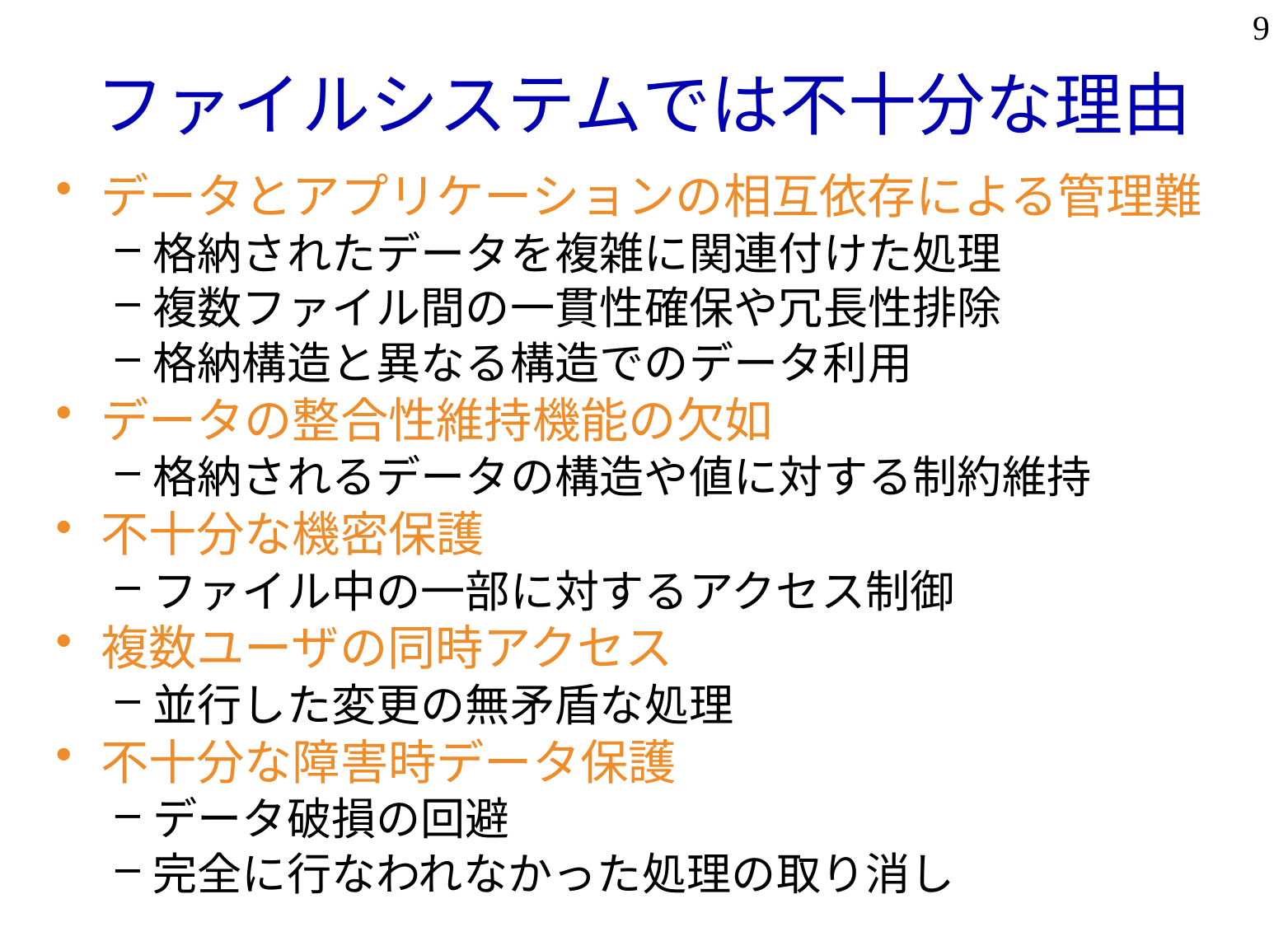

9
# ファイルシステムでは不十分な理由
データとアプリケーションの相互依存による管理難
格納されたデータを複雑に関連付けた処理
複数ファイル間の一貫性確保や冗長性排除
格納構造と異なる構造でのデータ利用
データの整合性維持機能の欠如
格納されるデータの構造や値に対する制約維持
不十分な機密保護
ファイル中の一部に対するアクセス制御
複数ユーザの同時アクセス
並行した変更の無矛盾な処理
不十分な障害時データ保護
データ破損の回避
完全に行なわれなかった処理の取り消し